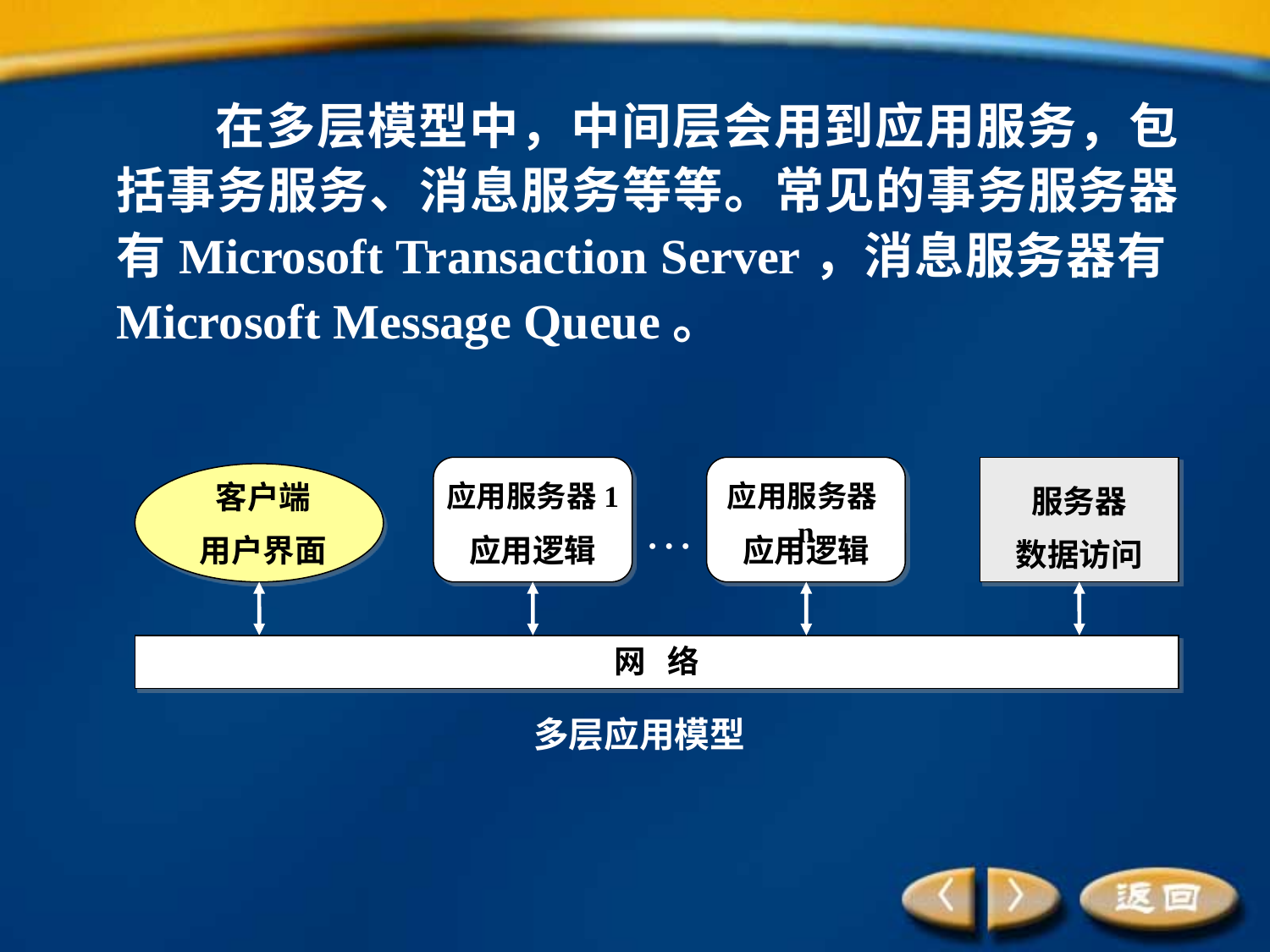

在多层模型中，中间层会用到应用服务，包括事务服务、消息服务等等。常见的事务服务器有Microsoft Transaction Server，消息服务器有Microsoft Message Queue。

应用服务器1
应用逻辑

应用服务器n
应用逻辑

客户端
服务器
…
用户界面
数据访问

网   络
 多层应用模型